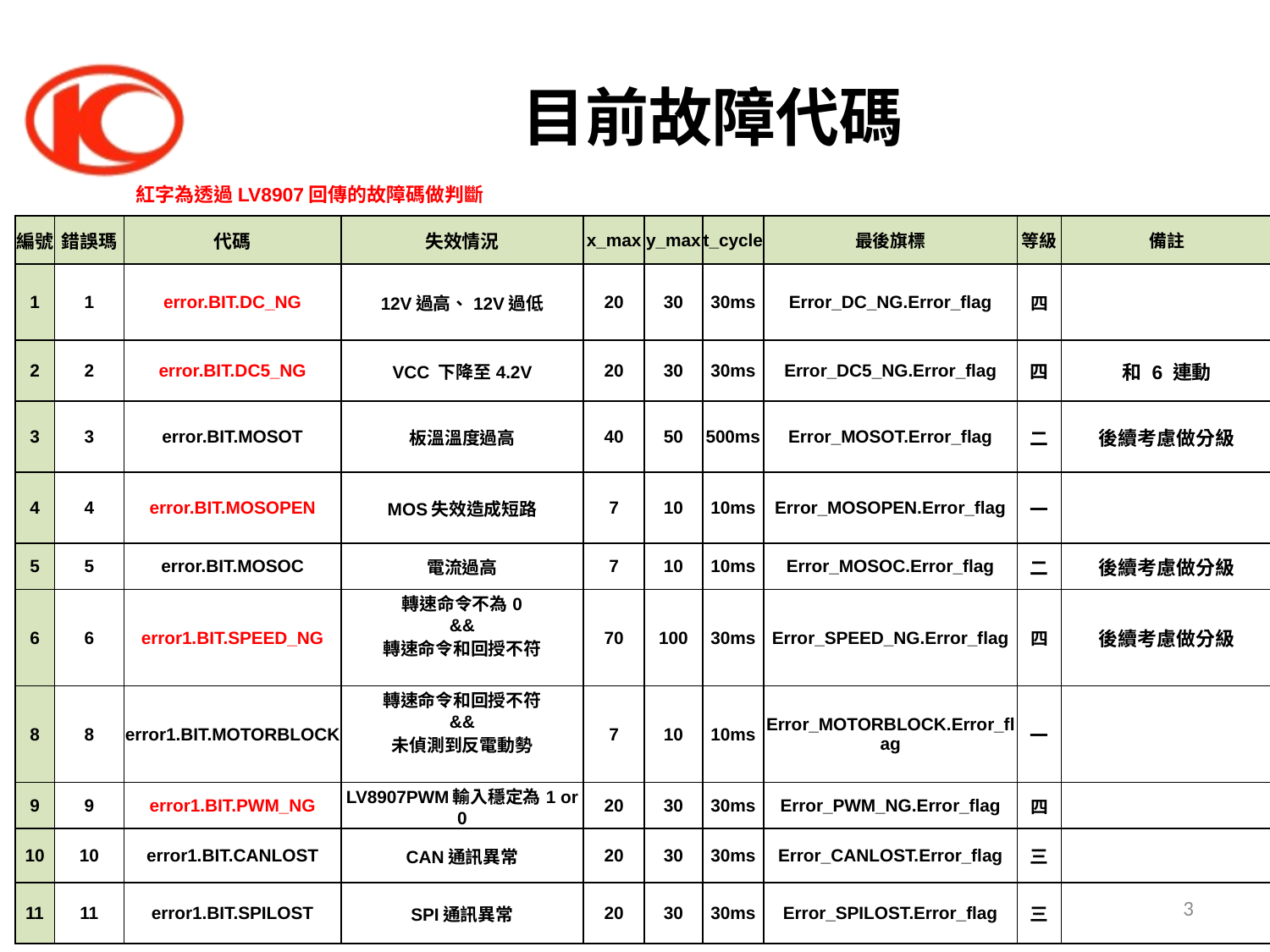

# 目前故障代碼
紅字為透過LV8907回傳的故障碼做判斷
| 編號 | 錯誤瑪 | 代碼 | 失效情況 | x\_max | y\_max | t\_cycle | 最後旗標 | 等級 | 備註 |
| --- | --- | --- | --- | --- | --- | --- | --- | --- | --- |
| 1 | 1 | error.BIT.DC\_NG | 12V過高、12V過低 | 20 | 30 | 30ms | Error\_DC\_NG.Error\_flag | 四 |  |
| 2 | 2 | error.BIT.DC5\_NG | VCC 下降至4.2V | 20 | 30 | 30ms | Error\_DC5\_NG.Error\_flag | 四 | 和 6 連動 |
| 3 | 3 | error.BIT.MOSOT | 板溫溫度過高 | 40 | 50 | 500ms | Error\_MOSOT.Error\_flag | 二 | 後續考慮做分級 |
| 4 | 4 | error.BIT.MOSOPEN | MOS失效造成短路 | 7 | 10 | 10ms | Error\_MOSOPEN.Error\_flag | 一 |  |
| 5 | 5 | error.BIT.MOSOC | 電流過高 | 7 | 10 | 10ms | Error\_MOSOC.Error\_flag | 二 | 後續考慮做分級 |
| 6 | 6 | error1.BIT.SPEED\_NG | 轉速命令不為0 && 轉速命令和回授不符 | 70 | 100 | 30ms | Error\_SPEED\_NG.Error\_flag | 四 | 後續考慮做分級 |
| 8 | 8 | error1.BIT.MOTORBLOCK | 轉速命令和回授不符 && 未偵測到反電動勢 | 7 | 10 | 10ms | Error\_MOTORBLOCK.Error\_flag | 一 |  |
| 9 | 9 | error1.BIT.PWM\_NG | LV8907PWM輸入穩定為1 or 0 | 20 | 30 | 30ms | Error\_PWM\_NG.Error\_flag | 四 |  |
| 10 | 10 | error1.BIT.CANLOST | CAN通訊異常 | 20 | 30 | 30ms | Error\_CANLOST.Error\_flag | 三 |  |
| 11 | 11 | error1.BIT.SPILOST | SPI通訊異常 | 20 | 30 | 30ms | Error\_SPILOST.Error\_flag | 三 |  |
3